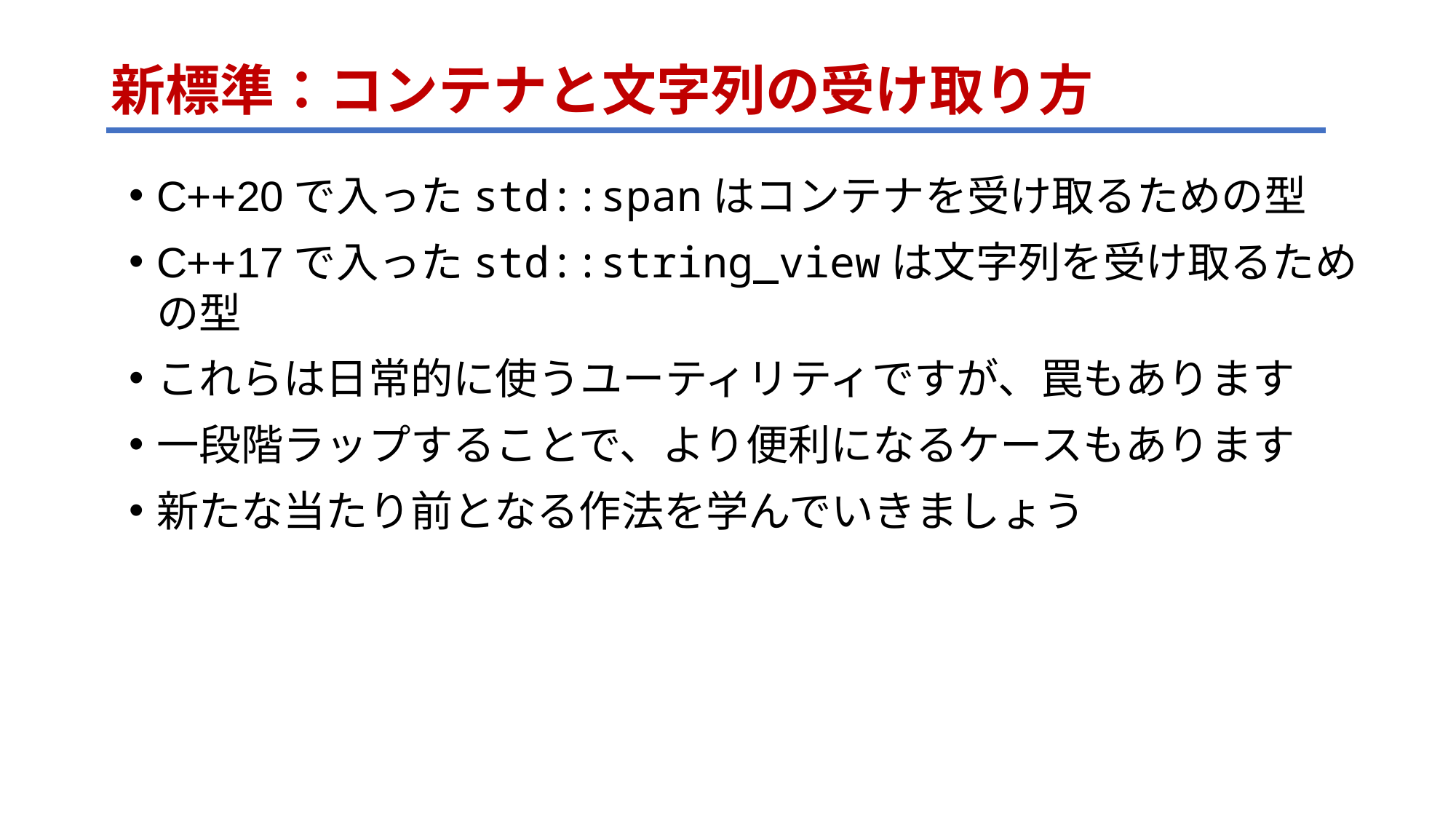

# 新標準：コンテナと文字列の受け取り方
C++20で入ったstd::spanはコンテナを受け取るための型
C++17で入ったstd::string_viewは文字列を受け取るための型
これらは日常的に使うユーティリティですが、罠もあります
一段階ラップすることで、より便利になるケースもあります
新たな当たり前となる作法を学んでいきましょう